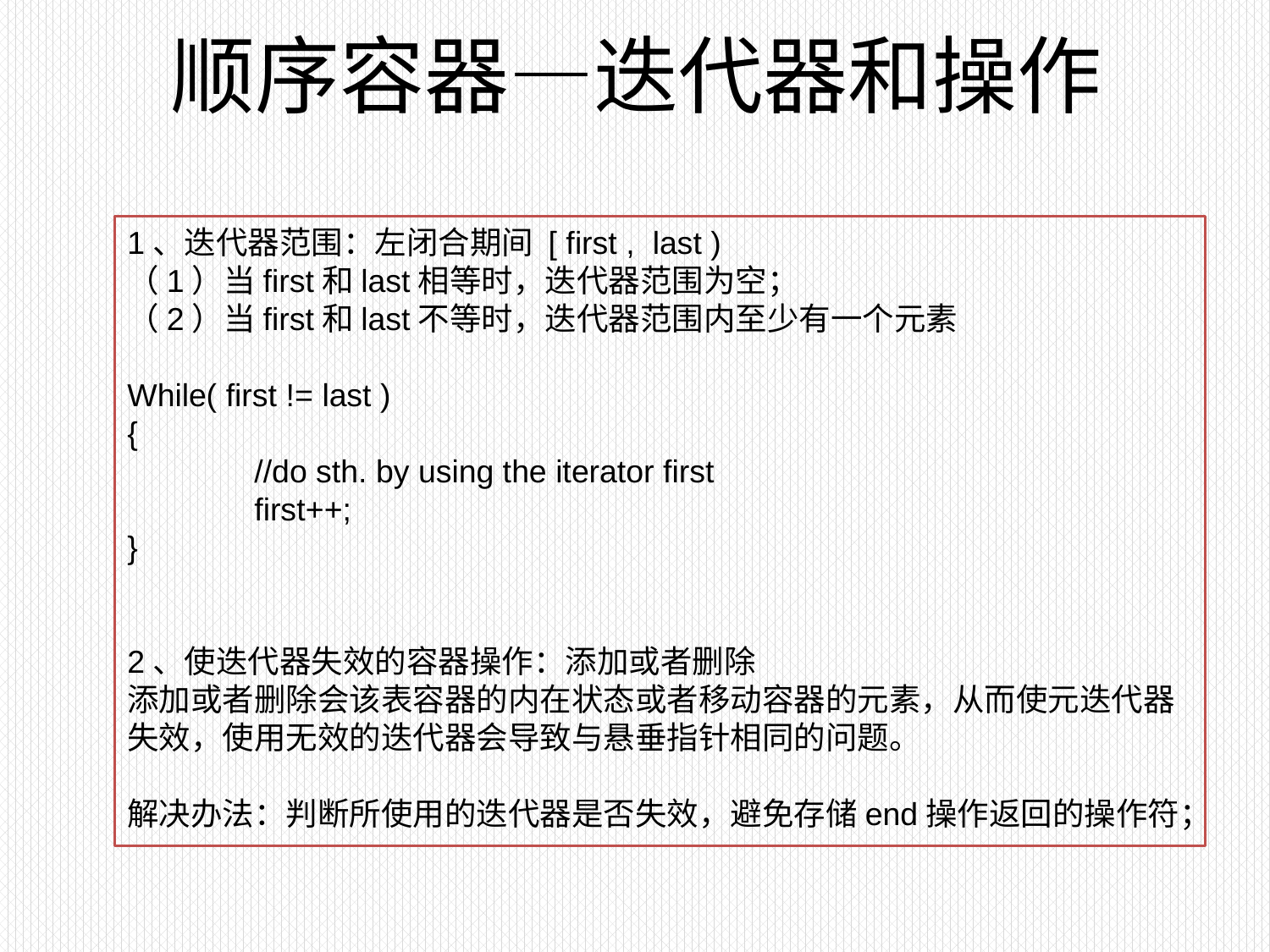

# 顺序容器—迭代器和操作
1、迭代器范围：左闭合期间 [ first ,  last )
（1）当first和last相等时，迭代器范围为空；
（2）当first和last不等时，迭代器范围内至少有一个元素

While( first != last )
{
	//do sth. by using the iterator first
	first++;
}

2、使迭代器失效的容器操作：添加或者删除
添加或者删除会该表容器的内在状态或者移动容器的元素，从而使元迭代器失效，使用无效的迭代器会导致与悬垂指针相同的问题。

解决办法：判断所使用的迭代器是否失效，避免存储end操作返回的操作符；